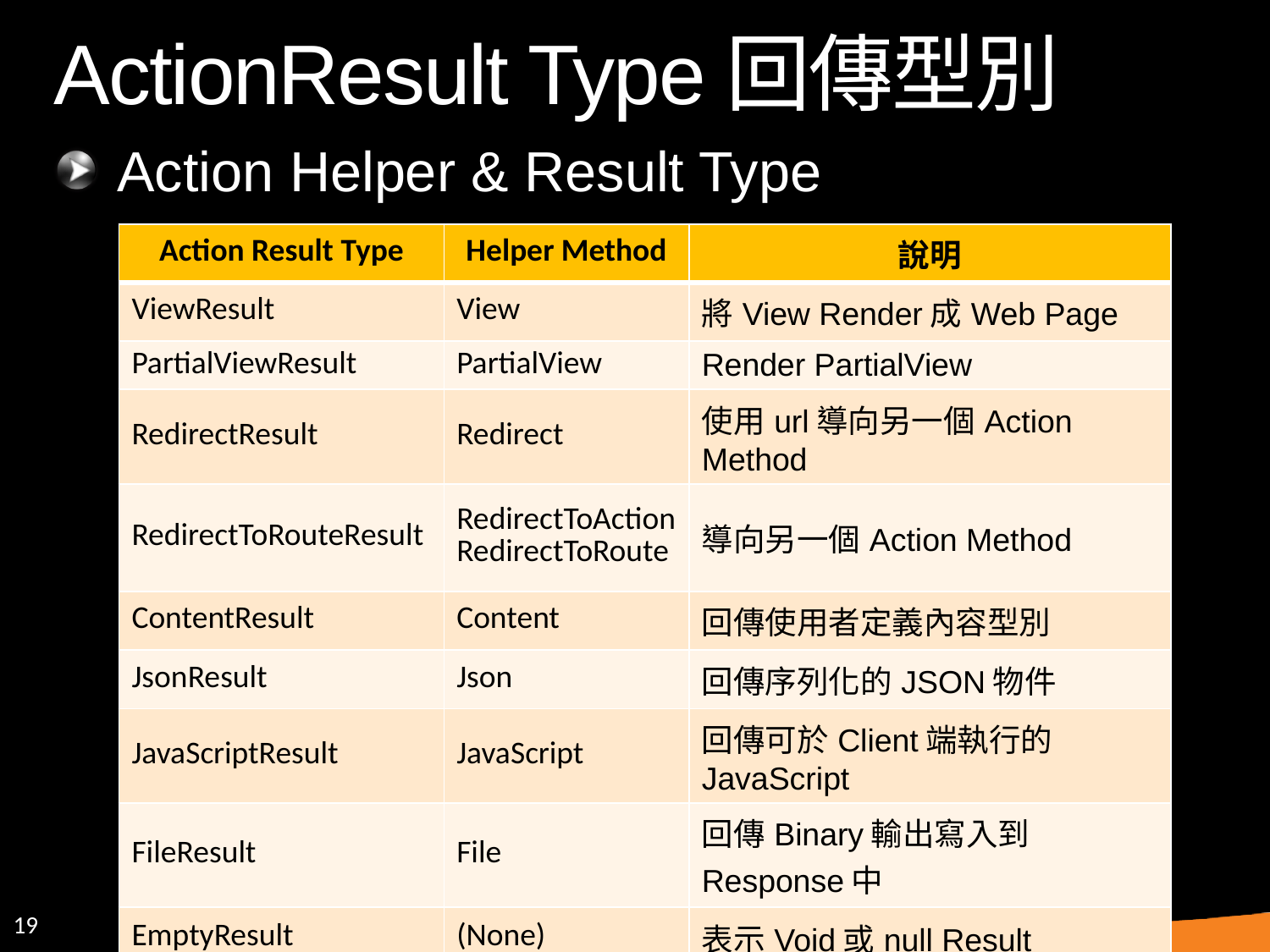

# ActionResult Type回傳型別
Action Helper & Result Type
| Action Result Type | Helper Method | 說明 |
| --- | --- | --- |
| ViewResult | View | 將View Render成Web Page |
| PartialViewResult | PartialView | Render PartialView |
| RedirectResult | Redirect | 使用url導向另一個Action Method |
| RedirectToRouteResult | RedirectToAction RedirectToRoute | 導向另一個Action Method |
| ContentResult | Content | 回傳使用者定義內容型別 |
| JsonResult | Json | 回傳序列化的JSON物件 |
| JavaScriptResult | JavaScript | 回傳可於Client端執行的JavaScript |
| FileResult | File | 回傳Binary輸出寫入到Response中 |
| EmptyResult | (None) | 表示Void或null Result |